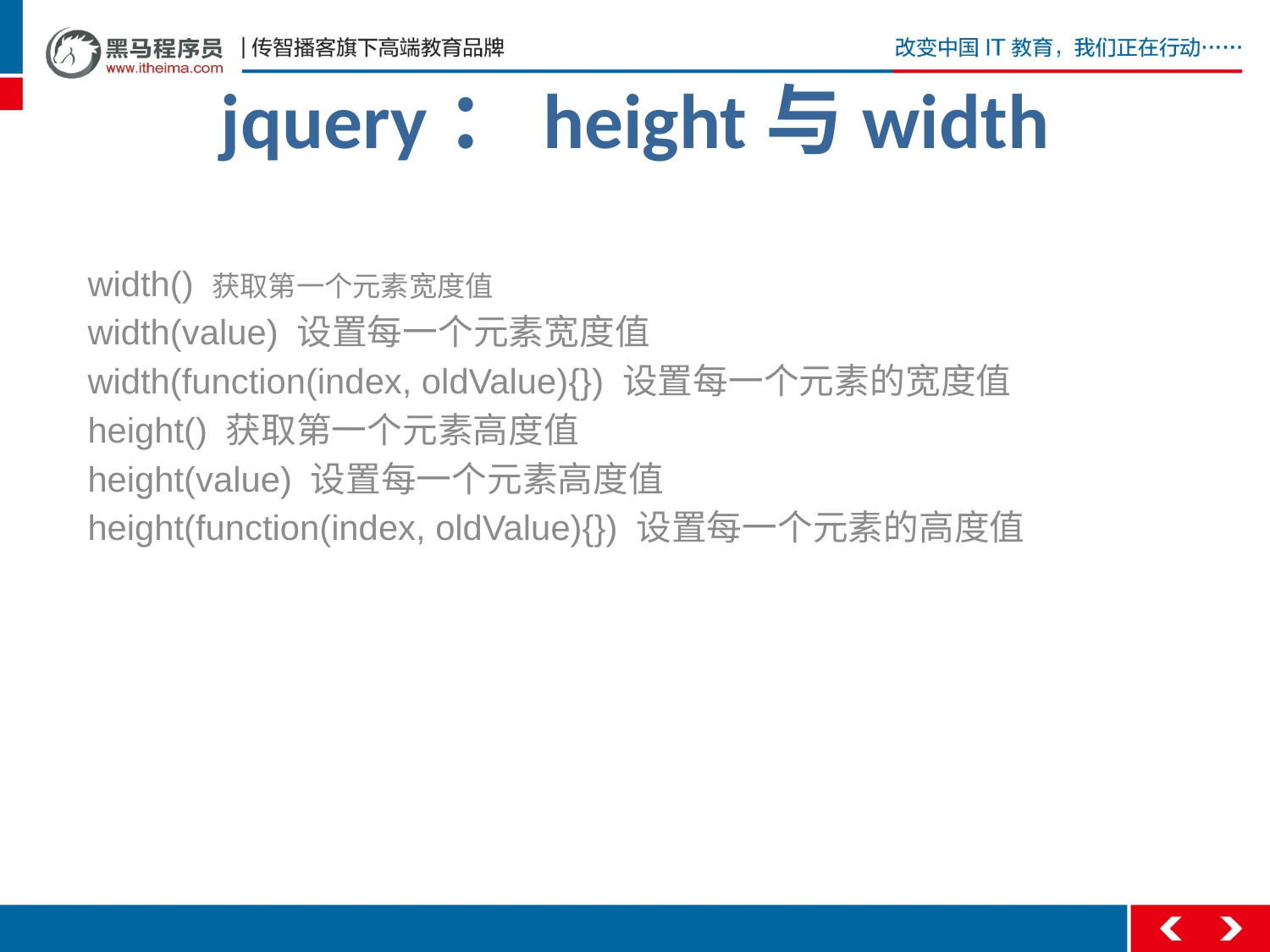

# jquery：height与width
width() 获取第一个元素宽度值
width(value) 设置每一个元素宽度值
width(function(index, oldValue){}) 设置每一个元素的宽度值
height() 获取第一个元素高度值
height(value) 设置每一个元素高度值
height(function(index, oldValue){}) 设置每一个元素的高度值